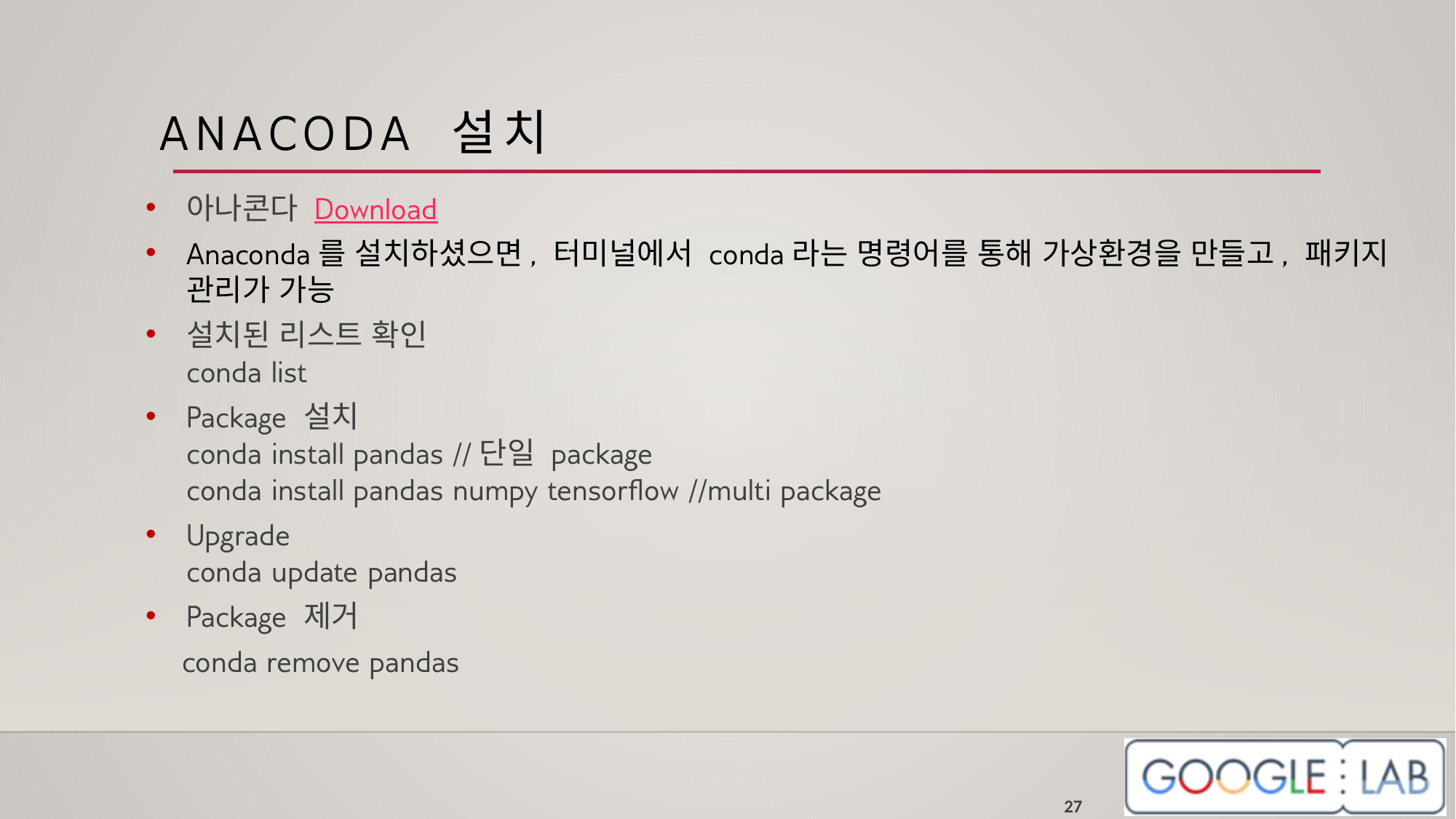

# Anacoda 설치
아나콘다 Download
Anaconda를 설치하셨으면, 터미널에서 conda라는 명령어를 통해 가상환경을 만들고, 패키지 관리가 가능
설치된 리스트 확인
conda list
Package 설치
conda install pandas //단일 package
conda install pandas numpy tensorflow //multi package
Upgrade
conda update pandas
Package 제거
    conda remove pandas
27